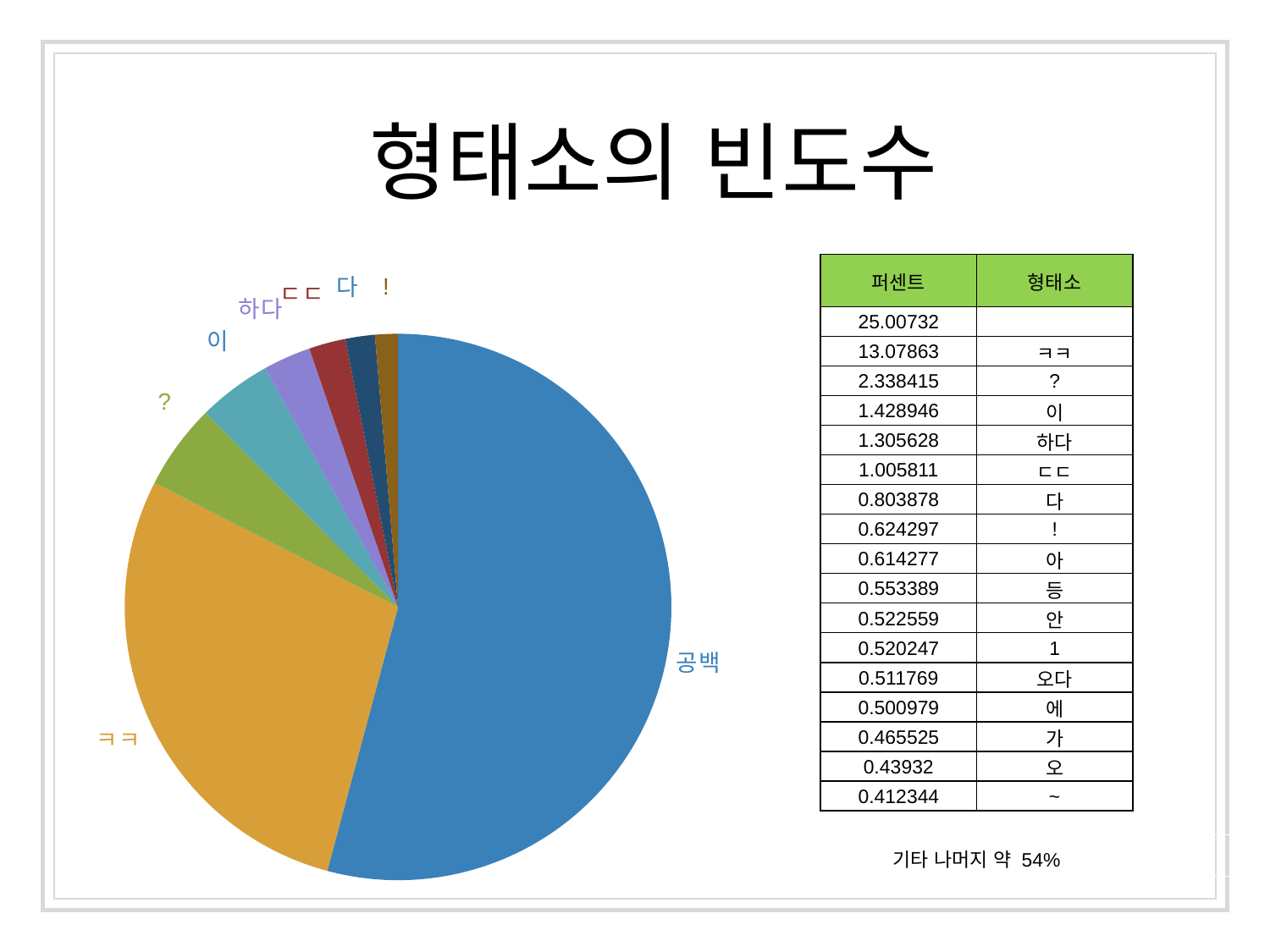

형태소의 빈도수

### Chart

| Category | 단어빈도 |
|---|---|
| 공백 | 25.0 |
| ㅋㅋ | 13.07863055508455 |
| ? | 2.3384150571115874 |
| 이 | 2.0 |
| 하다 | 1.305627919165138 |
| ㄷㄷ | 1.0 |
| 다 | 0.80387834692399 |
| ! | 0.6242967027885252 |
| 퍼센트 | 형태소 |
| --- | --- |
| 25.00732 |  |
| 13.07863 | ㅋㅋ |
| 2.338415 | ? |
| 1.428946 | 이 |
| 1.305628 | 하다 |
| 1.005811 | ㄷㄷ |
| 0.803878 | 다 |
| 0.624297 | ! |
| 0.614277 | 아 |
| 0.553389 | 등 |
| 0.522559 | 안 |
| 0.520247 | 1 |
| 0.511769 | 오다 |
| 0.500979 | 에 |
| 0.465525 | 가 |
| 0.43932 | 오 |
| 0.412344 | ~ |
기타 나머지 약 54%